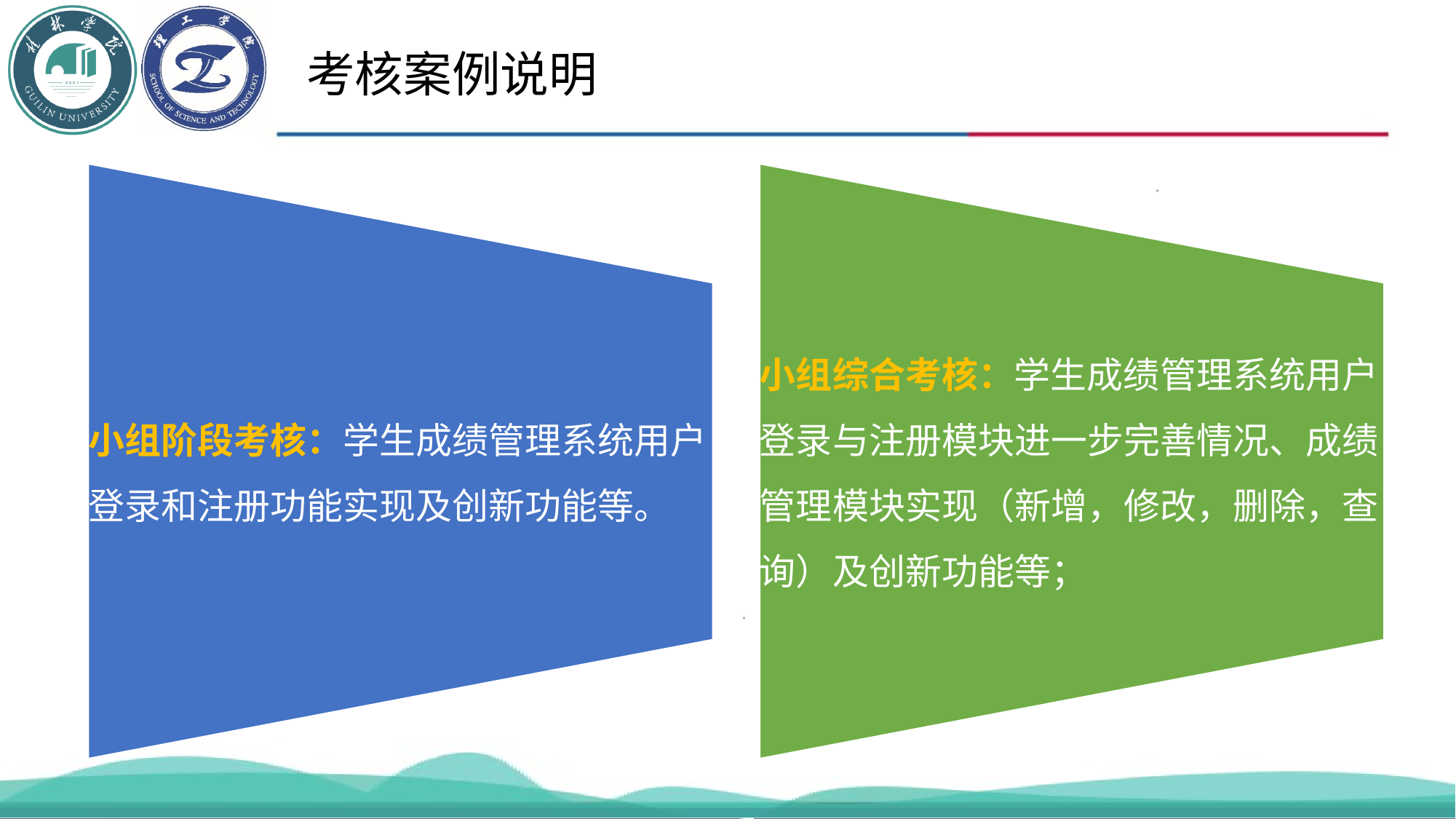

# 考核案例说明
小组阶段考核：学生成绩管理系统用户登录和注册功能实现及创新功能等。
小组综合考核：学生成绩管理系统用户登录与注册模块进一步完善情况、成绩管理模块实现（新增，修改，删除，查询）及创新功能等；